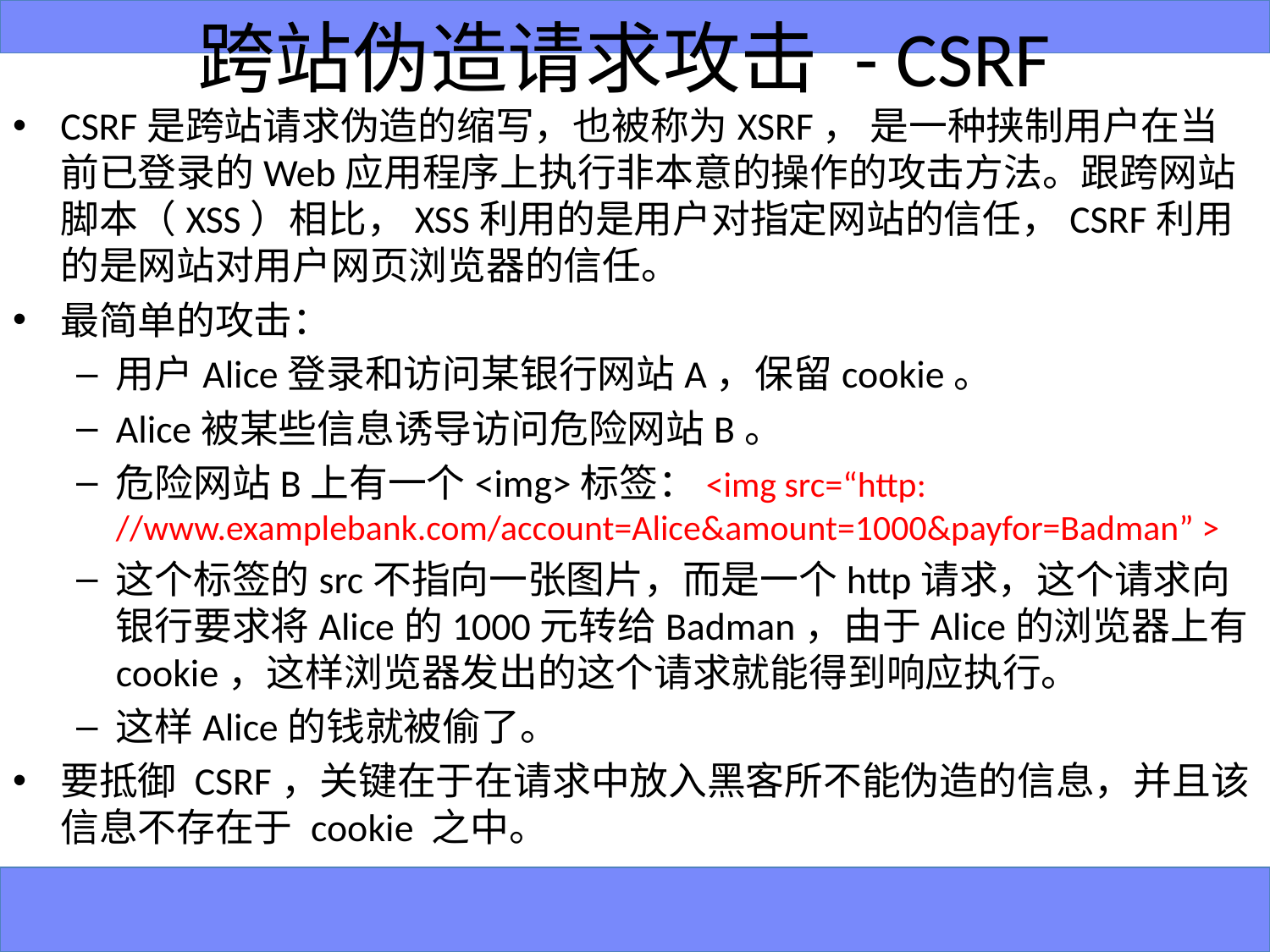

# 跨站伪造请求攻击 - CSRF
CSRF是跨站请求伪造的缩写，也被称为XSRF， 是一种挟制用户在当前已登录的Web应用程序上执行非本意的操作的攻击方法。跟跨网站脚本（XSS）相比，XSS利用的是用户对指定网站的信任，CSRF利用的是网站对用户网页浏览器的信任。
最简单的攻击：
用户Alice登录和访问某银行网站A，保留cookie。
Alice被某些信息诱导访问危险网站B。
危险网站B上有一个<img>标签：<img src=“http: //www.examplebank.com/account=Alice&amount=1000&payfor=Badman” >
这个标签的src不指向一张图片，而是一个http请求，这个请求向银行要求将Alice的1000元转给Badman，由于Alice的浏览器上有cookie，这样浏览器发出的这个请求就能得到响应执行。
这样Alice的钱就被偷了。
要抵御 CSRF，关键在于在请求中放入黑客所不能伪造的信息，并且该信息不存在于 cookie 之中。
13